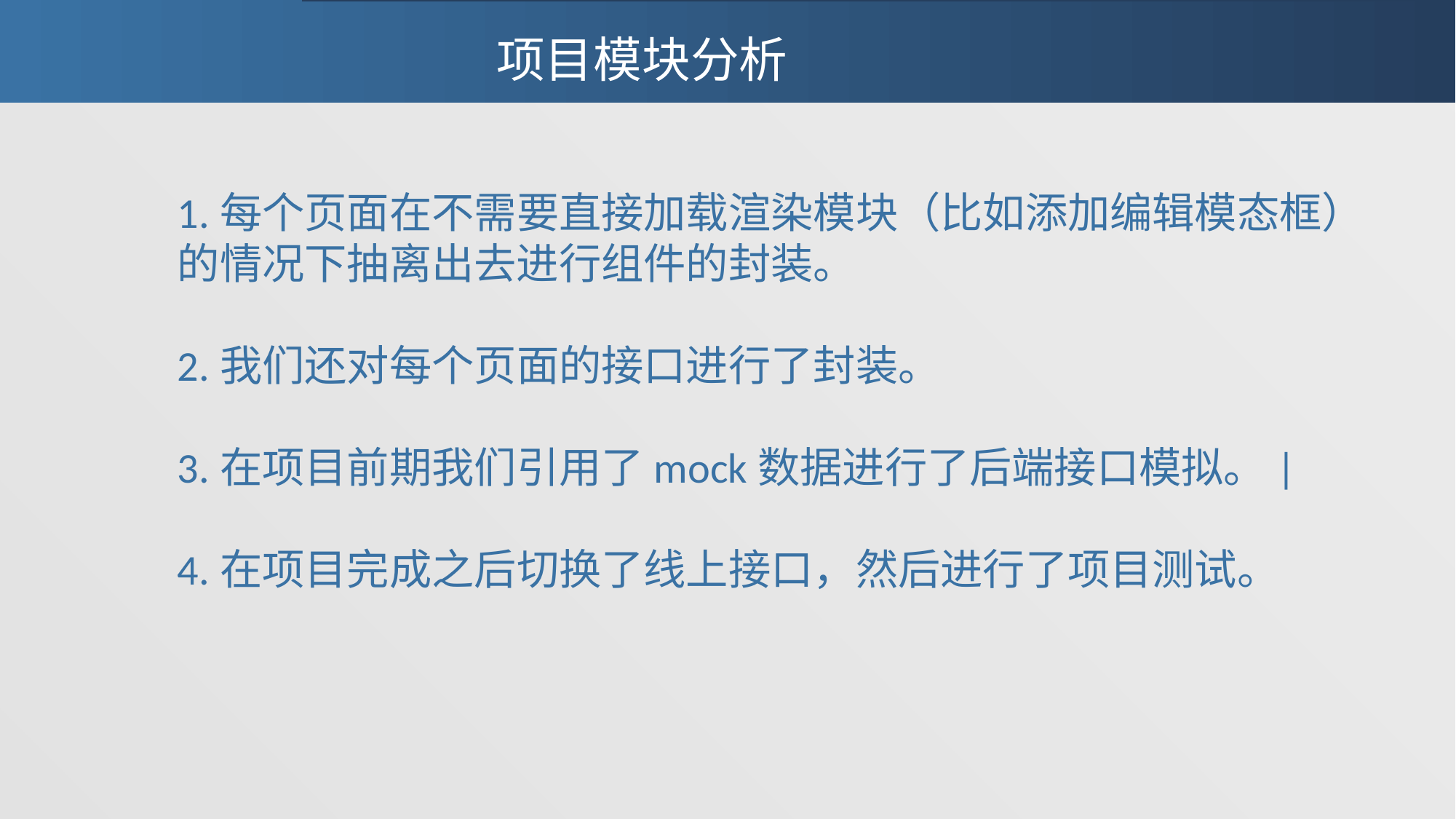

# 项目模块分析
1.每个页面在不需要直接加载渲染模块（比如添加编辑模态框）的情况下抽离出去进行组件的封装。
2.我们还对每个页面的接口进行了封装。
3.在项目前期我们引用了mock数据进行了后端接口模拟。|
4.在项目完成之后切换了线上接口，然后进行了项目测试。